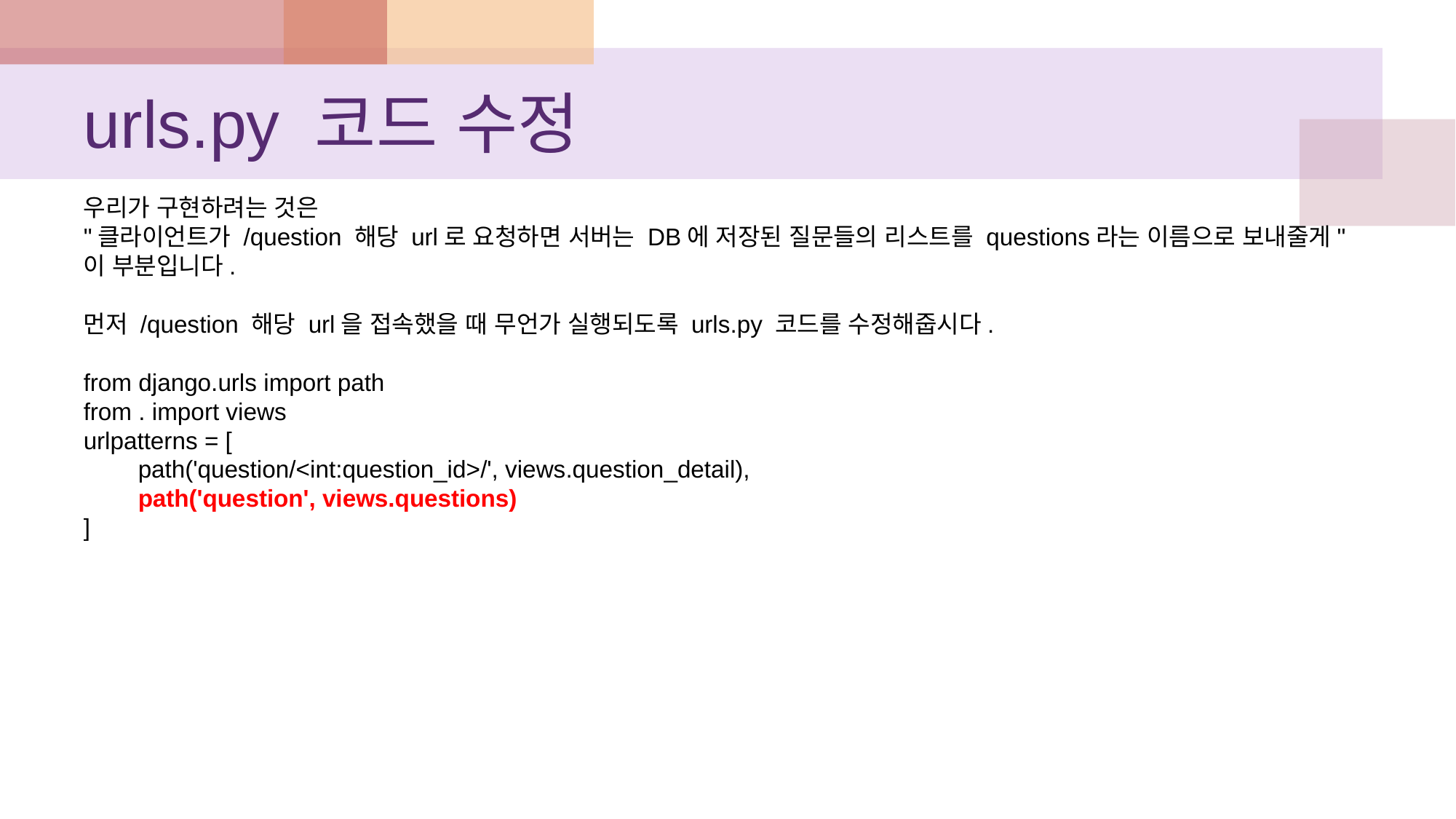

# urls.py 코드 수정
우리가 구현하려는 것은
"클라이언트가 /question 해당 url로 요청하면 서버는 DB에 저장된 질문들의 리스트를 questions라는 이름으로 보내줄게"
이 부분입니다.

먼저 /question 해당 url을 접속했을 때 무언가 실행되도록 urls.py 코드를 수정해줍시다.

from django.urls import path
from . import views
urlpatterns = [
path('question/<int:question_id>/', views.question_detail),
path('question', views.questions)
]